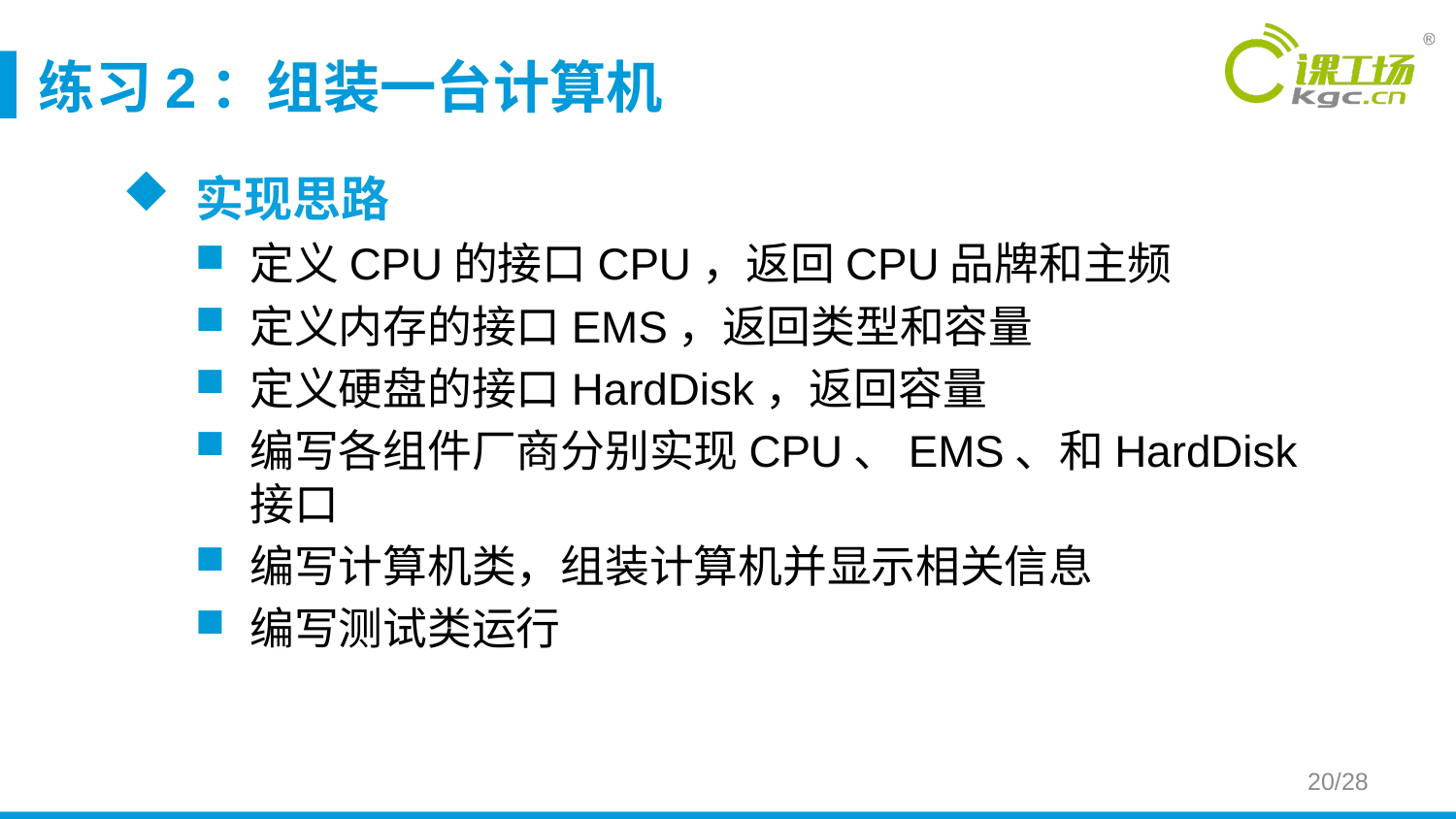

# 练习2：组装一台计算机
实现思路
定义CPU的接口CPU，返回CPU品牌和主频
定义内存的接口EMS，返回类型和容量
定义硬盘的接口HardDisk，返回容量
编写各组件厂商分别实现CPU、EMS、和HardDisk接口
编写计算机类，组装计算机并显示相关信息
编写测试类运行
20/28